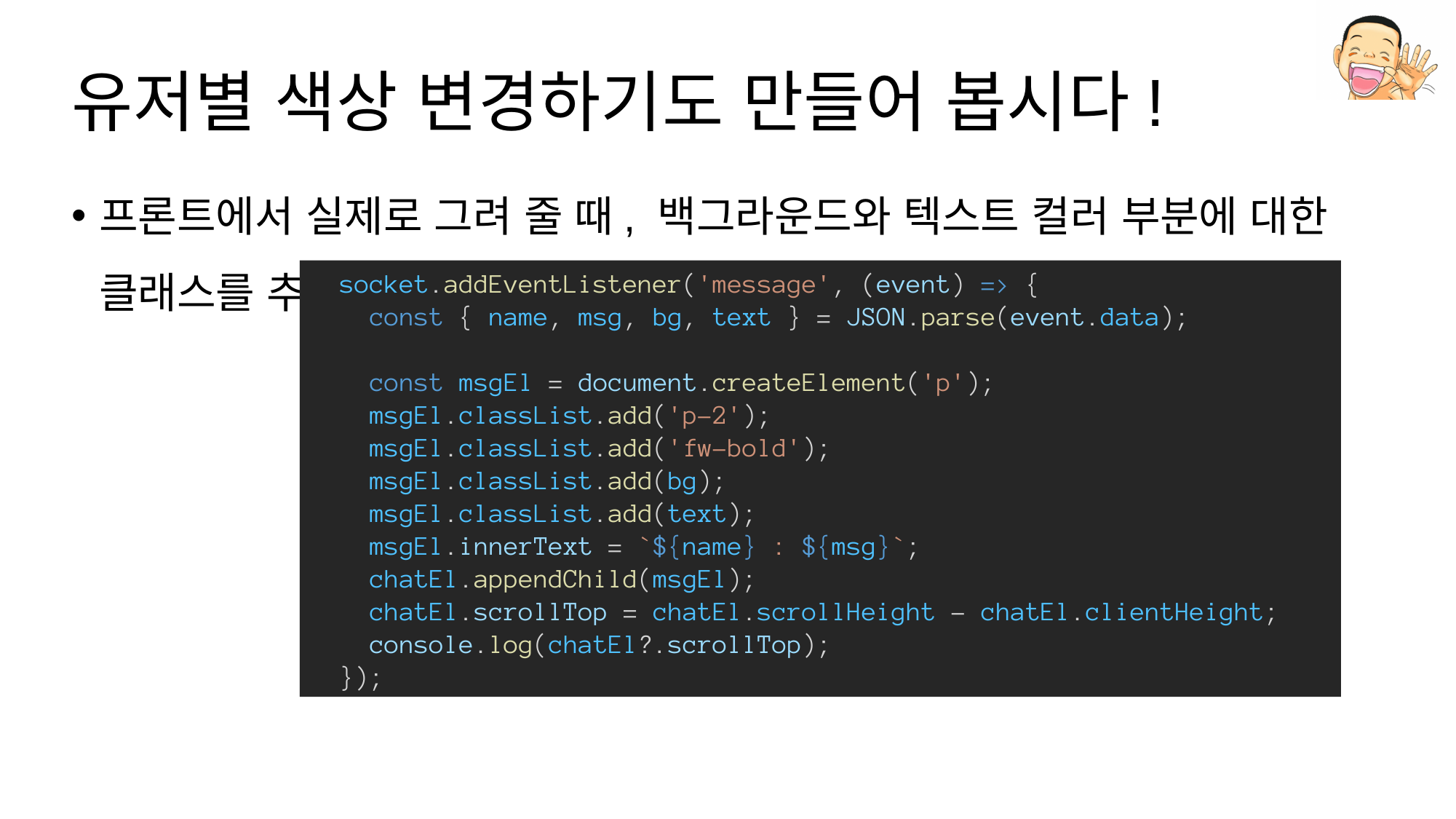

# 유저별 색상 변경하기도 만들어 봅시다!
프론트에서 실제로 그려 줄 때, 백그라운드와 텍스트 컬러 부분에 대한 클래스를 추가
  socket.addEventListener('message', (event) => {
    const { name, msg, bg, text } = JSON.parse(event.data);
    const msgEl = document.createElement('p');
    msgEl.classList.add('p-2');
    msgEl.classList.add('fw-bold');
    msgEl.classList.add(bg);
    msgEl.classList.add(text);
    msgEl.innerText = `${name} : ${msg}`;
    chatEl.appendChild(msgEl);
    chatEl.scrollTop = chatEl.scrollHeight - chatEl.clientHeight;
    console.log(chatEl?.scrollTop);
  });